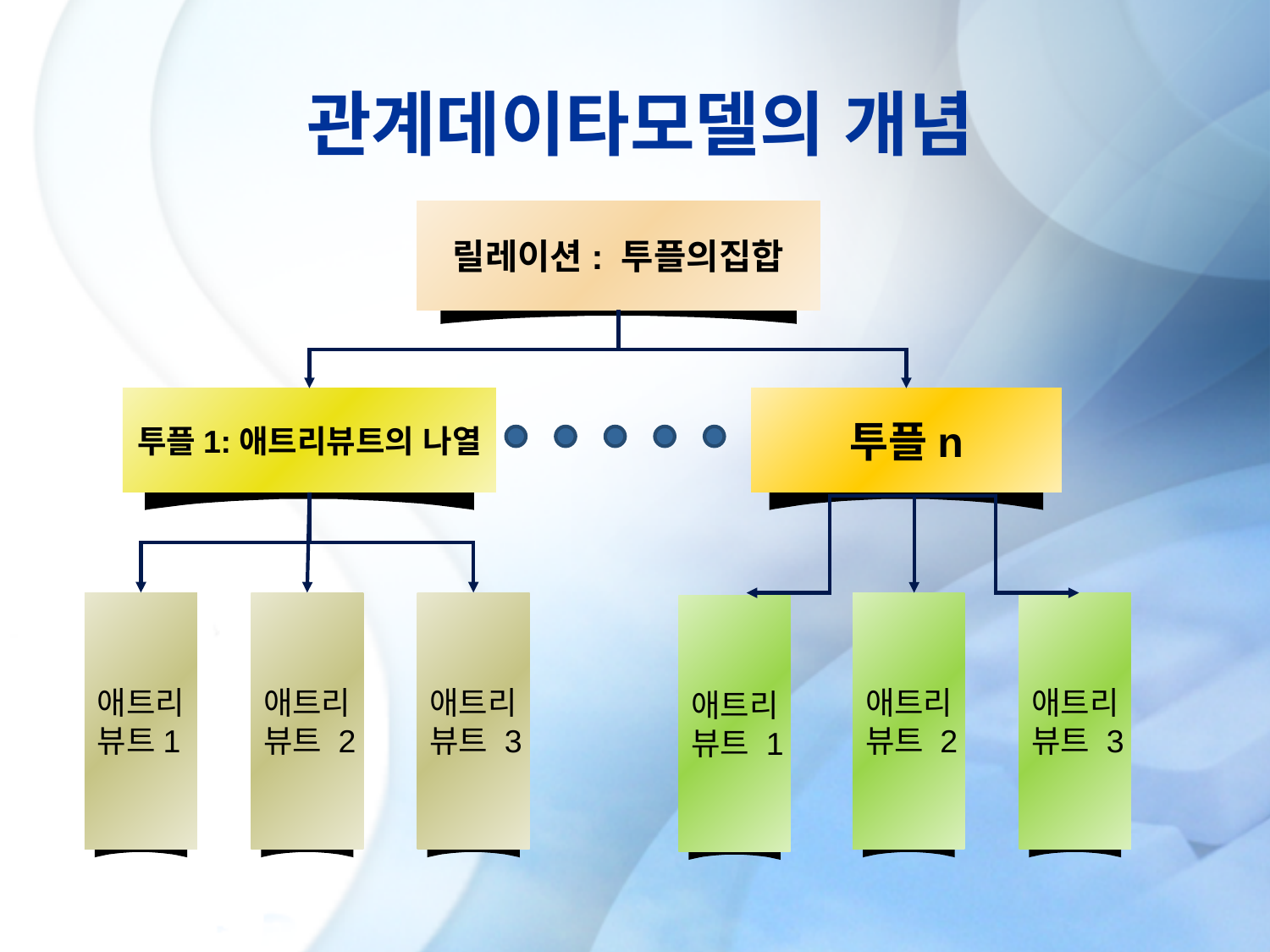

# 관계데이타모델의 개념
릴레이션: 투플의집합

투플1:애트리뷰트의 나열

투플n

애트리
뷰트1

애트리
뷰트 2

애트리
뷰트 3

애트리
뷰트 2

애트리
뷰트 3

애트리
뷰트 1